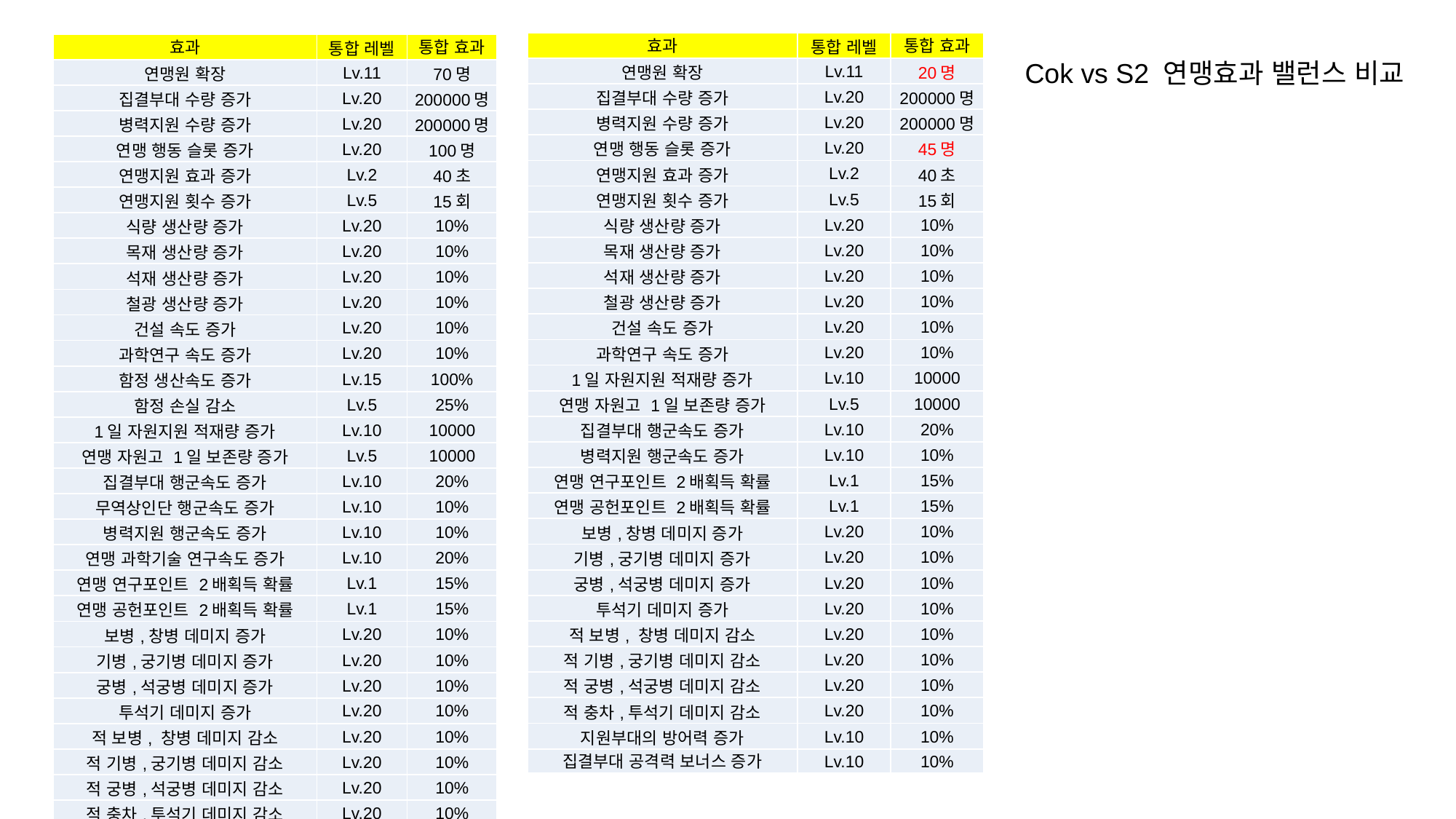

| 효과 | 통합 레벨 | 통합 효과 |
| --- | --- | --- |
| 연맹원 확장 | Lv.11 | 20명 |
| 집결부대 수량 증가 | Lv.20 | 200000명 |
| 병력지원 수량 증가 | Lv.20 | 200000명 |
| 연맹 행동 슬롯 증가 | Lv.20 | 45명 |
| 연맹지원 효과 증가 | Lv.2 | 40초 |
| 연맹지원 횟수 증가 | Lv.5 | 15회 |
| 식량 생산량 증가 | Lv.20 | 10% |
| 목재 생산량 증가 | Lv.20 | 10% |
| 석재 생산량 증가 | Lv.20 | 10% |
| 철광 생산량 증가 | Lv.20 | 10% |
| 건설 속도 증가 | Lv.20 | 10% |
| 과학연구 속도 증가 | Lv.20 | 10% |
| 1일 자원지원 적재량 증가 | Lv.10 | 10000 |
| 연맹 자원고 1일 보존량 증가 | Lv.5 | 10000 |
| 집결부대 행군속도 증가 | Lv.10 | 20% |
| 병력지원 행군속도 증가 | Lv.10 | 10% |
| 연맹 연구포인트 2배획득 확률 | Lv.1 | 15% |
| 연맹 공헌포인트 2배획득 확률 | Lv.1 | 15% |
| 보병,창병 데미지 증가 | Lv.20 | 10% |
| 기병,궁기병 데미지 증가 | Lv.20 | 10% |
| 궁병,석궁병 데미지 증가 | Lv.20 | 10% |
| 투석기 데미지 증가 | Lv.20 | 10% |
| 적 보병, 창병 데미지 감소 | Lv.20 | 10% |
| 적 기병,궁기병 데미지 감소 | Lv.20 | 10% |
| 적 궁병,석궁병 데미지 감소 | Lv.20 | 10% |
| 적 충차,투석기 데미지 감소 | Lv.20 | 10% |
| 지원부대의 방어력 증가 | Lv.10 | 10% |
| 집결부대 공격력 보너스 증가 | Lv.10 | 10% |
| 효과 | 통합 레벨 | 통합 효과 |
| --- | --- | --- |
| 연맹원 확장 | Lv.11 | 70명 |
| 집결부대 수량 증가 | Lv.20 | 200000명 |
| 병력지원 수량 증가 | Lv.20 | 200000명 |
| 연맹 행동 슬롯 증가 | Lv.20 | 100명 |
| 연맹지원 효과 증가 | Lv.2 | 40초 |
| 연맹지원 횟수 증가 | Lv.5 | 15회 |
| 식량 생산량 증가 | Lv.20 | 10% |
| 목재 생산량 증가 | Lv.20 | 10% |
| 석재 생산량 증가 | Lv.20 | 10% |
| 철광 생산량 증가 | Lv.20 | 10% |
| 건설 속도 증가 | Lv.20 | 10% |
| 과학연구 속도 증가 | Lv.20 | 10% |
| 함정 생산속도 증가 | Lv.15 | 100% |
| 함정 손실 감소 | Lv.5 | 25% |
| 1일 자원지원 적재량 증가 | Lv.10 | 10000 |
| 연맹 자원고 1일 보존량 증가 | Lv.5 | 10000 |
| 집결부대 행군속도 증가 | Lv.10 | 20% |
| 무역상인단 행군속도 증가 | Lv.10 | 10% |
| 병력지원 행군속도 증가 | Lv.10 | 10% |
| 연맹 과학기술 연구속도 증가 | Lv.10 | 20% |
| 연맹 연구포인트 2배획득 확률 | Lv.1 | 15% |
| 연맹 공헌포인트 2배획득 확률 | Lv.1 | 15% |
| 보병,창병 데미지 증가 | Lv.20 | 10% |
| 기병,궁기병 데미지 증가 | Lv.20 | 10% |
| 궁병,석궁병 데미지 증가 | Lv.20 | 10% |
| 투석기 데미지 증가 | Lv.20 | 10% |
| 적 보병, 창병 데미지 감소 | Lv.20 | 10% |
| 적 기병,궁기병 데미지 감소 | Lv.20 | 10% |
| 적 궁병,석궁병 데미지 감소 | Lv.20 | 10% |
| 적 충차,투석기 데미지 감소 | Lv.20 | 10% |
| 지원부대의 방어력 증가 | Lv.10 | 10% |
| 집결부대 공격력 보너스 증가 | Lv.10 | 10% |
Cok vs S2 연맹효과 밸런스 비교